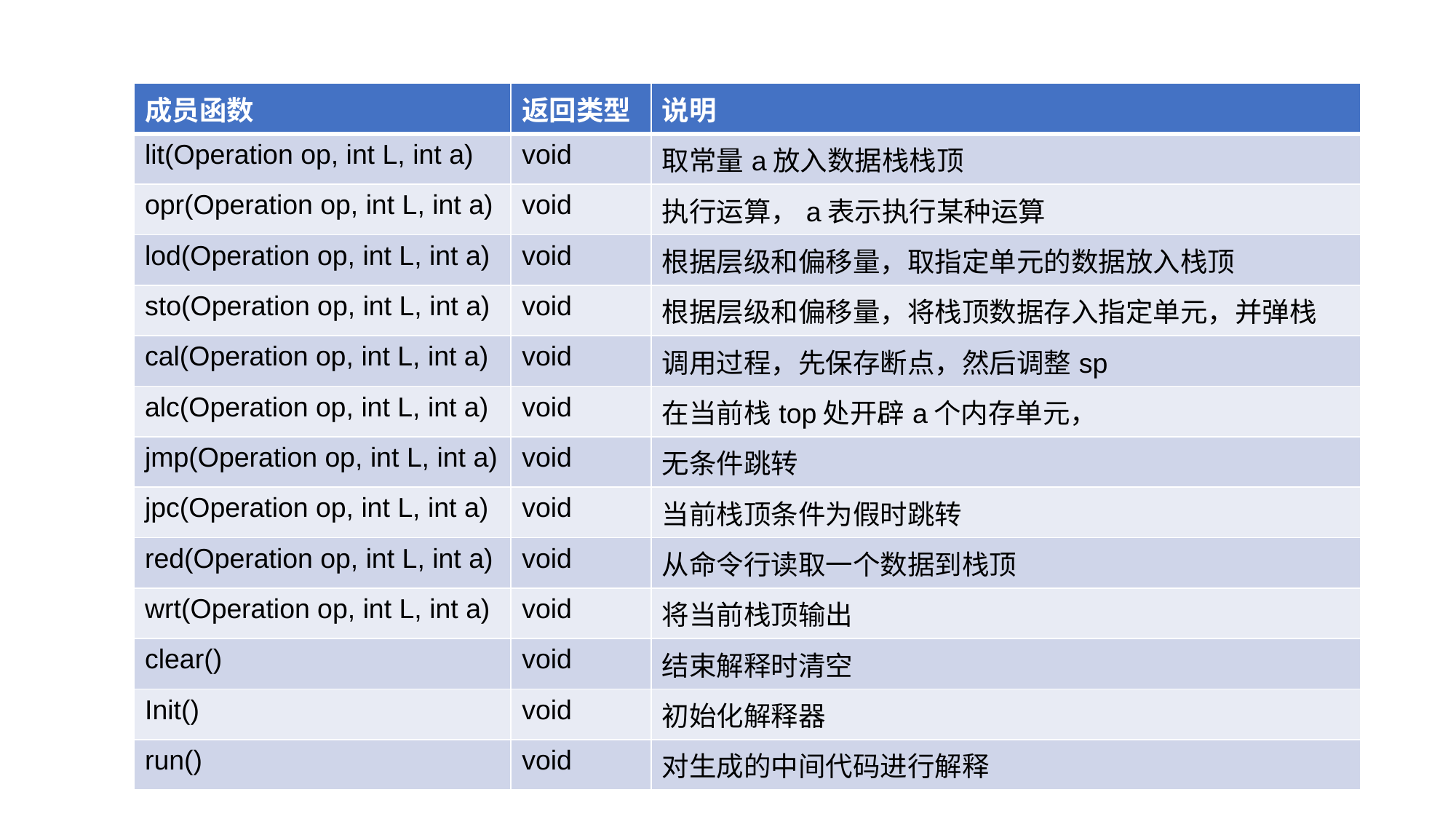

| 成员函数 | 返回类型 | 说明 |
| --- | --- | --- |
| lit(Operation op, int L, int a) | void | 取常量a放入数据栈栈顶 |
| opr(Operation op, int L, int a) | void | 执行运算，a表示执行某种运算 |
| lod(Operation op, int L, int a) | void | 根据层级和偏移量，取指定单元的数据放入栈顶 |
| sto(Operation op, int L, int a) | void | 根据层级和偏移量，将栈顶数据存入指定单元，并弹栈 |
| cal(Operation op, int L, int a) | void | 调用过程，先保存断点，然后调整sp |
| alc(Operation op, int L, int a) | void | 在当前栈top处开辟a个内存单元， |
| jmp(Operation op, int L, int a) | void | 无条件跳转 |
| jpc(Operation op, int L, int a) | void | 当前栈顶条件为假时跳转 |
| red(Operation op, int L, int a) | void | 从命令行读取一个数据到栈顶 |
| wrt(Operation op, int L, int a) | void | 将当前栈顶输出 |
| clear() | void | 结束解释时清空 |
| Init() | void | 初始化解释器 |
| run() | void | 对生成的中间代码进行解释 |